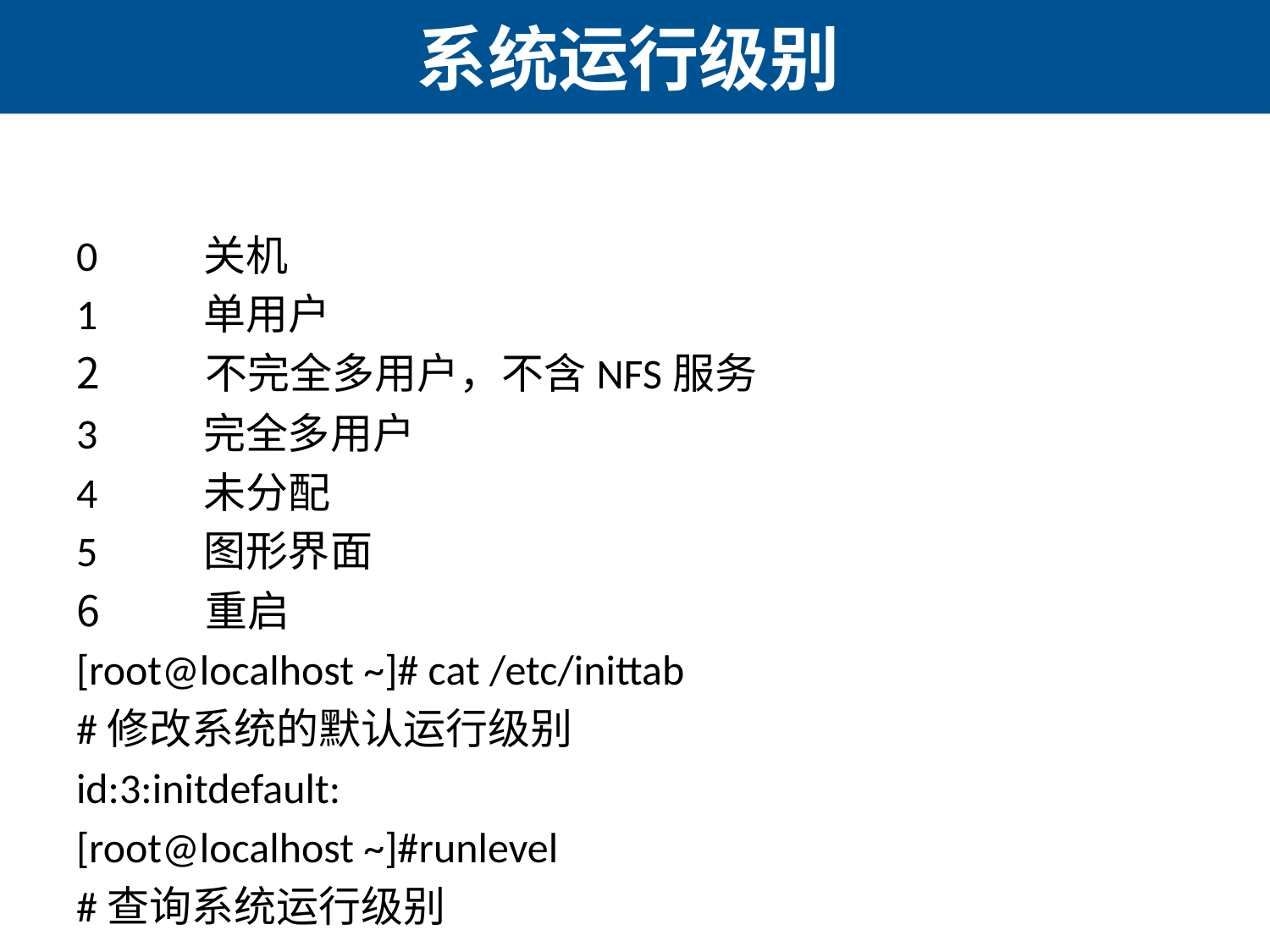

# 系统运行级别
0	关机
1	单用户
     不完全多用户，不含NFS服务
3	完全多用户
4	未分配
5	图形界面
     重启
[root@localhost ~]# cat /etc/inittab
#修改系统的默认运行级别
id:3:initdefault:
[root@localhost ~]#runlevel
#查询系统运行级别